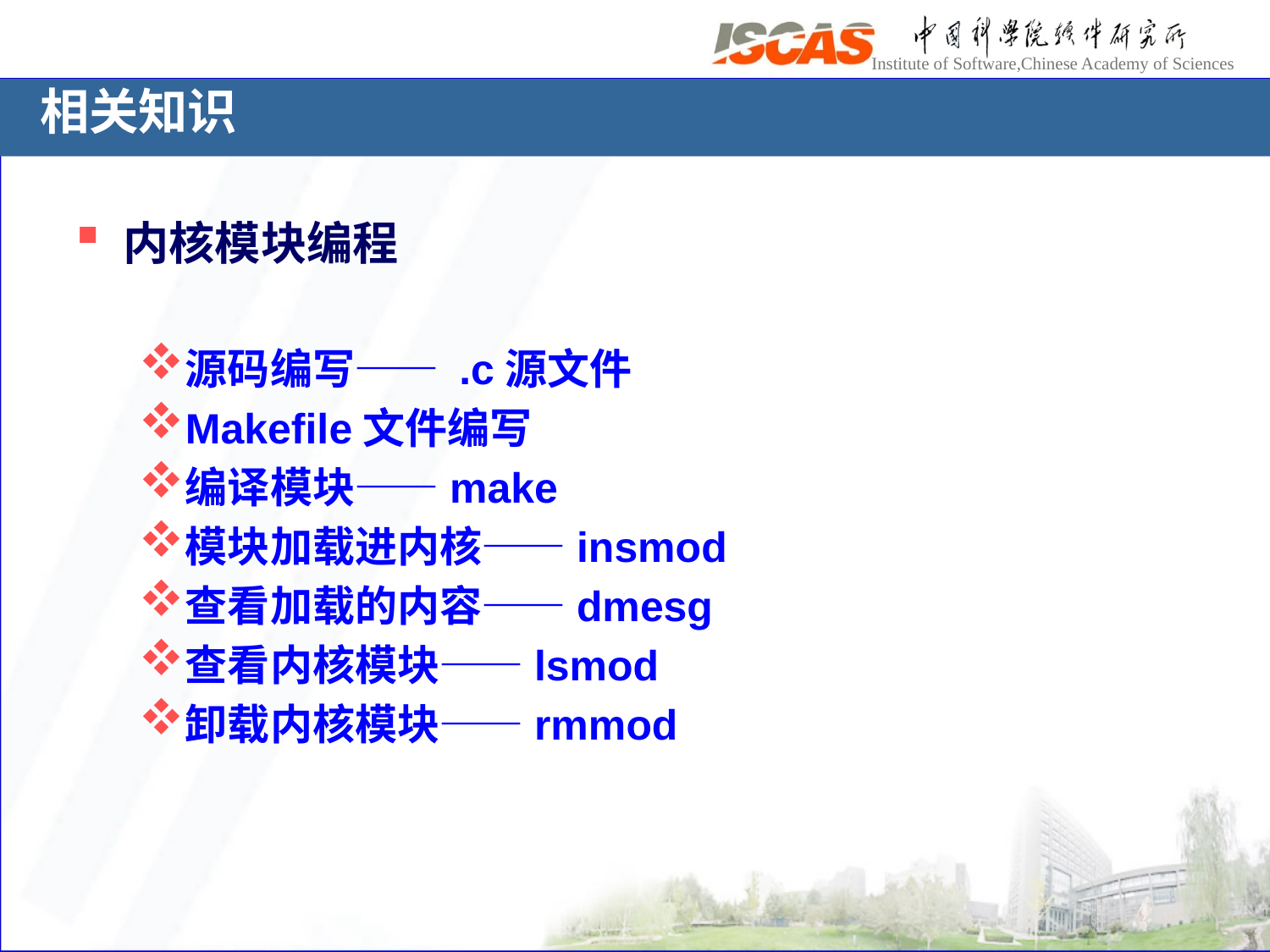

# 相关知识
内核模块编程

源码编写—— .c源文件
Makefile文件编写
编译模块——make
模块加载进内核——insmod
查看加载的内容——dmesg
查看内核模块——lsmod
卸载内核模块——rmmod